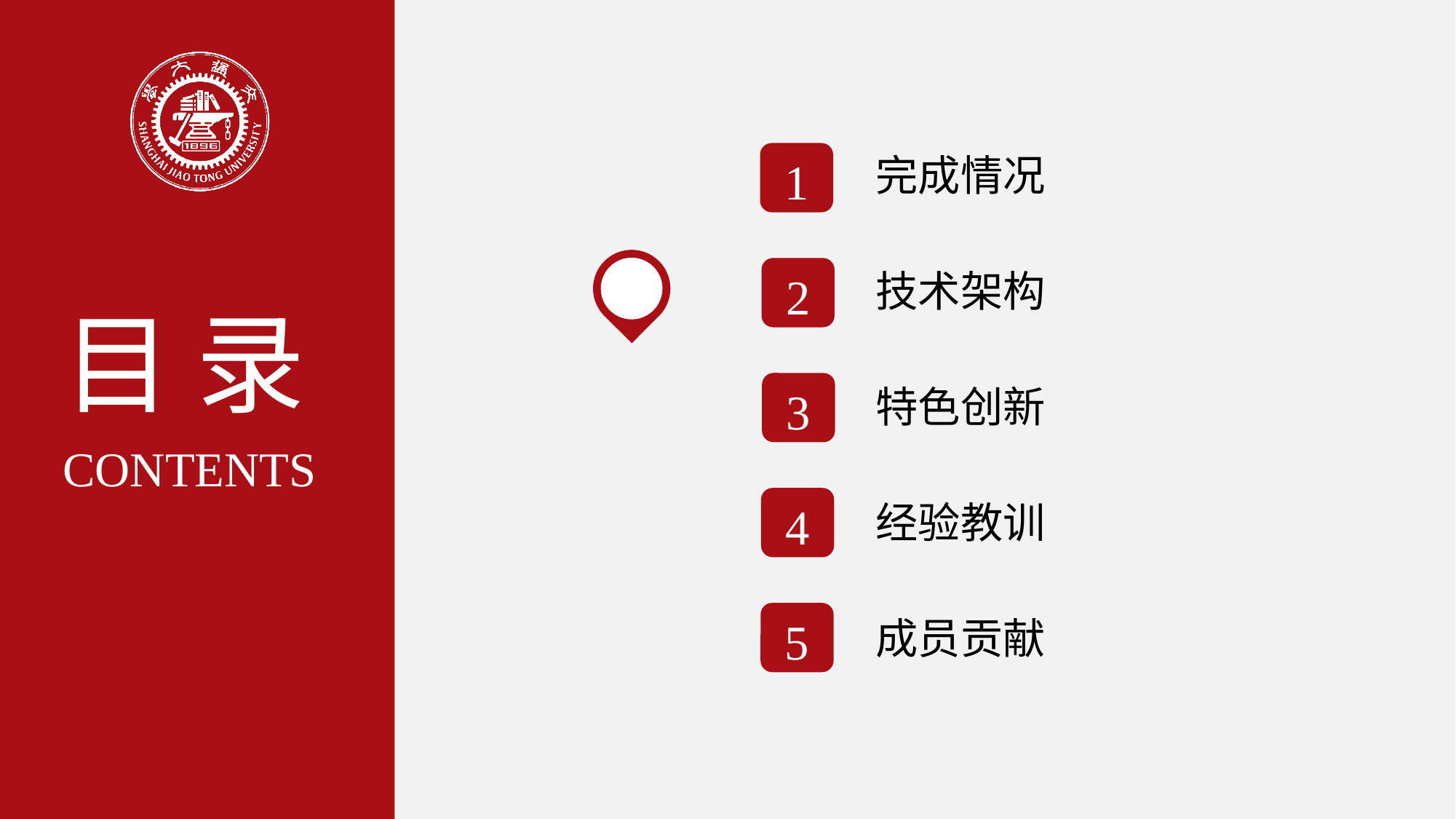

1
完成情况

2
技术架构

3
特色创新

4
经验教训

5
成员贡献

目 录
CONTENTS